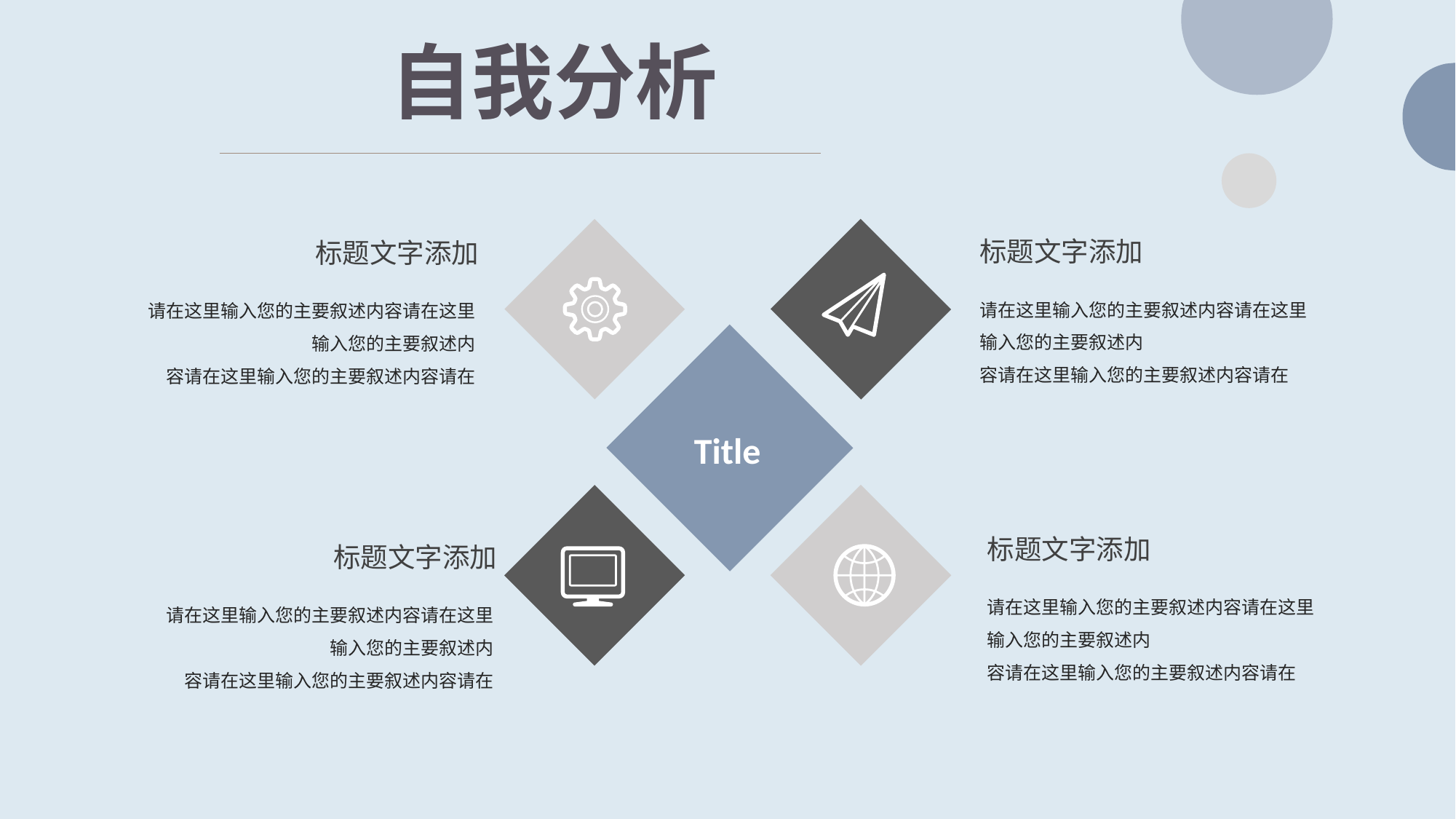

自我分析

标题文字添加
请在这里输入您的主要叙述内容请在这里输入您的主要叙述内
容请在这里输入您的主要叙述内容请在
标题文字添加

请在这里输入您的主要叙述内容请在这里输入您的主要叙述内
容请在这里输入您的主要叙述内容请在

Title

标题文字添加
请在这里输入您的主要叙述内容请在这里输入您的主要叙述内
容请在这里输入您的主要叙述内容请在
标题文字添加
请在这里输入您的主要叙述内容请在这里输入您的主要叙述内
容请在这里输入您的主要叙述内容请在